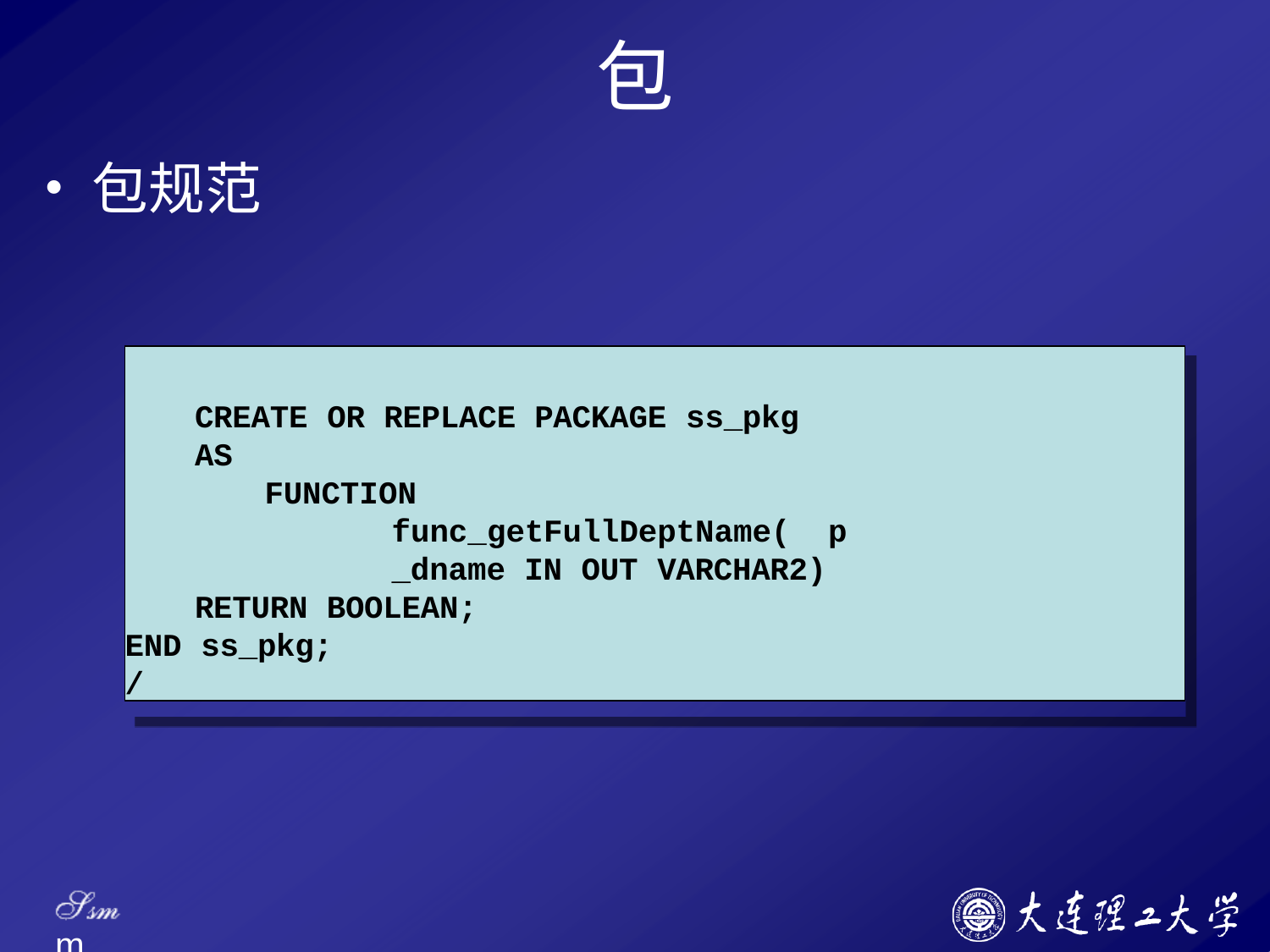

# 包
包规范

CREATE OR REPLACE PACKAGE ss_pkg
AS
FUNCTION	func_getFullDeptName(  p_dname IN OUT VARCHAR2)
RETURN BOOLEAN;
END ss_pkg;
/

Ssm